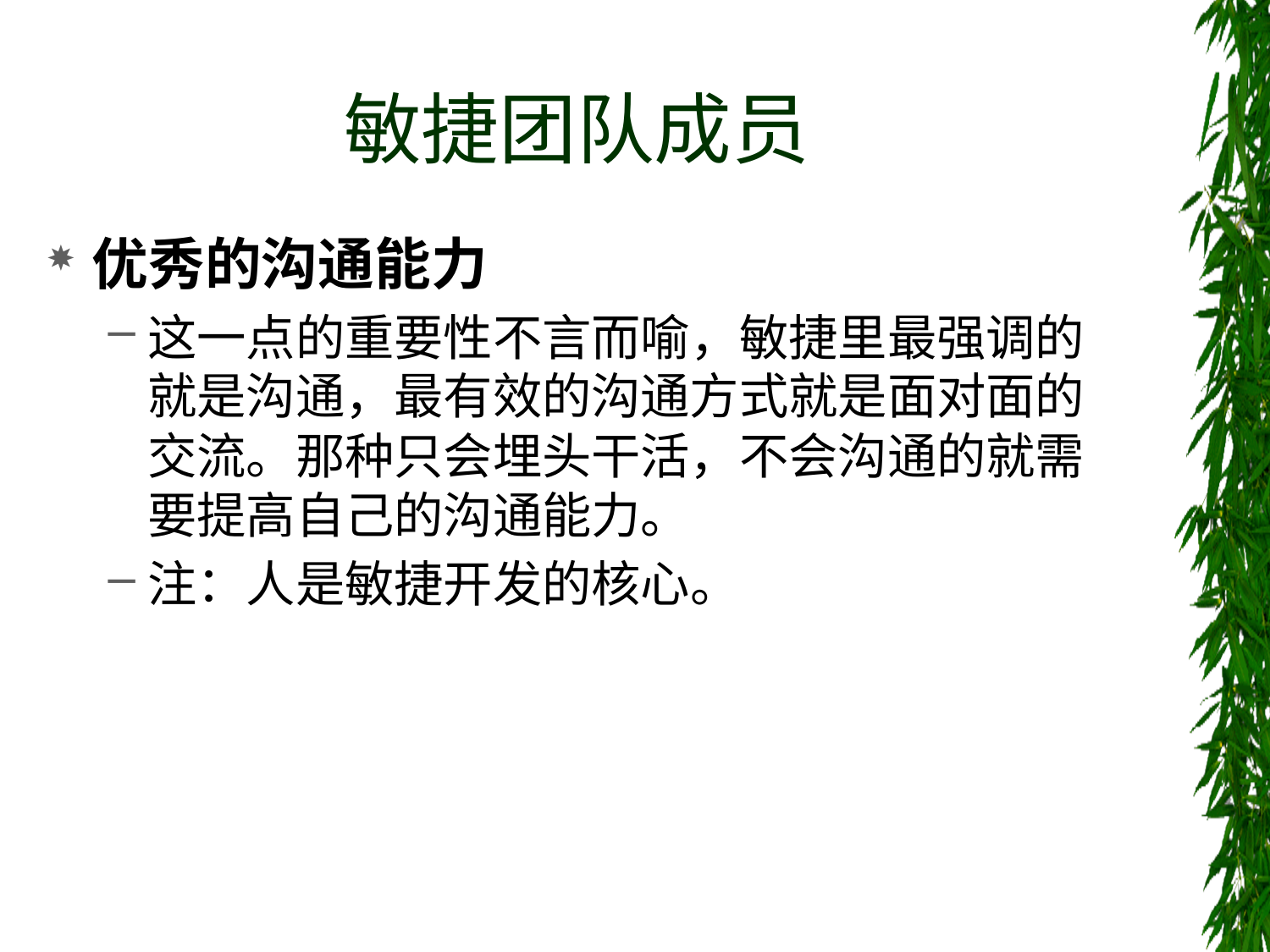

# 敏捷团队成员
优秀的沟通能力
这一点的重要性不言而喻，敏捷里最强调的就是沟通，最有效的沟通方式就是面对面的交流。那种只会埋头干活，不会沟通的就需要提高自己的沟通能力。
注：人是敏捷开发的核心。